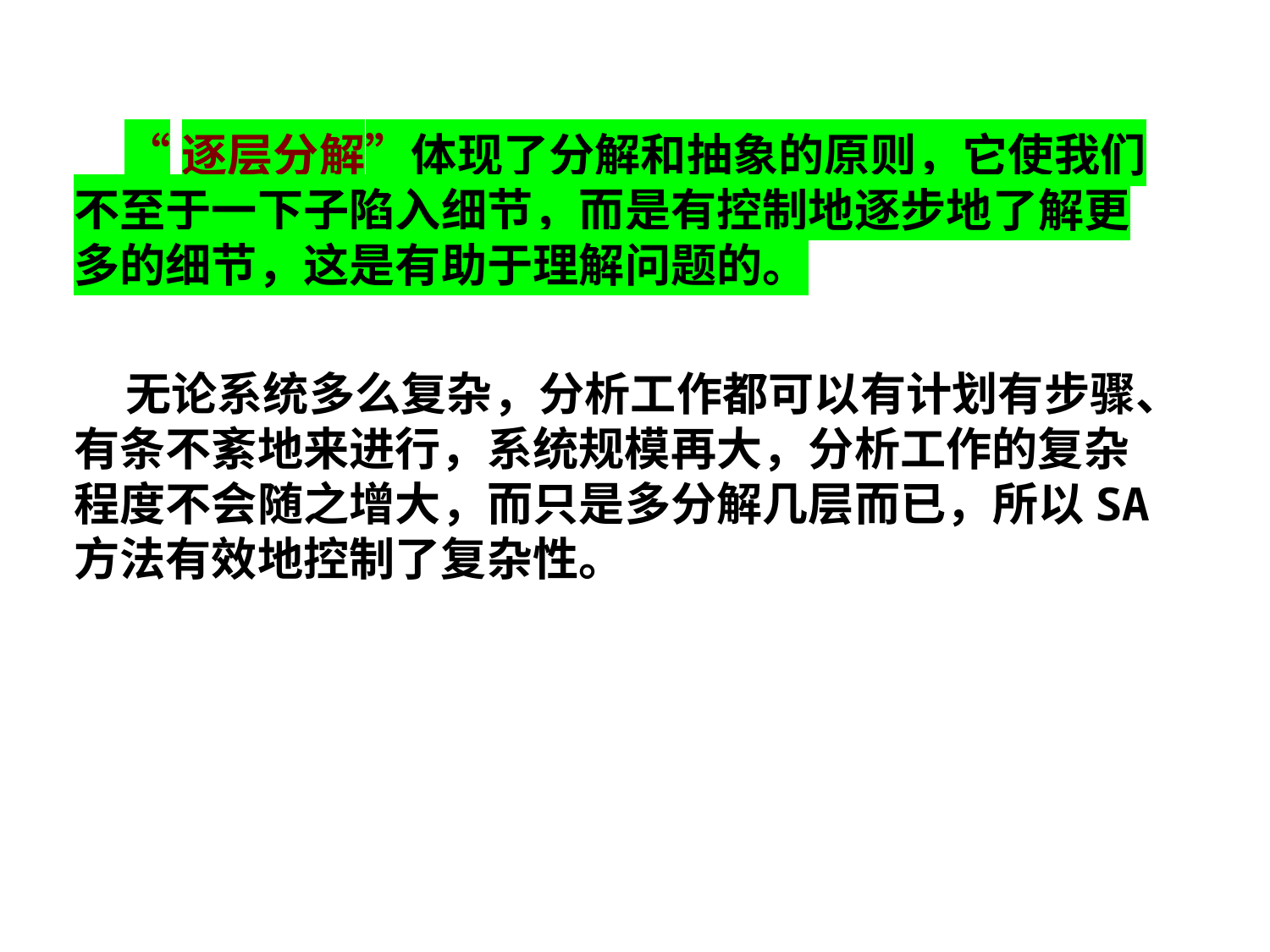

“逐层分解”体现了分解和抽象的原则，它使我们不至于一下子陷入细节，而是有控制地逐步地了解更多的细节，这是有助于理解问题的。

    无论系统多么复杂，分析工作都可以有计划有步骤、有条不紊地来进行，系统规模再大，分析工作的复杂程度不会随之增大，而只是多分解几层而已，所以SA方法有效地控制了复杂性。